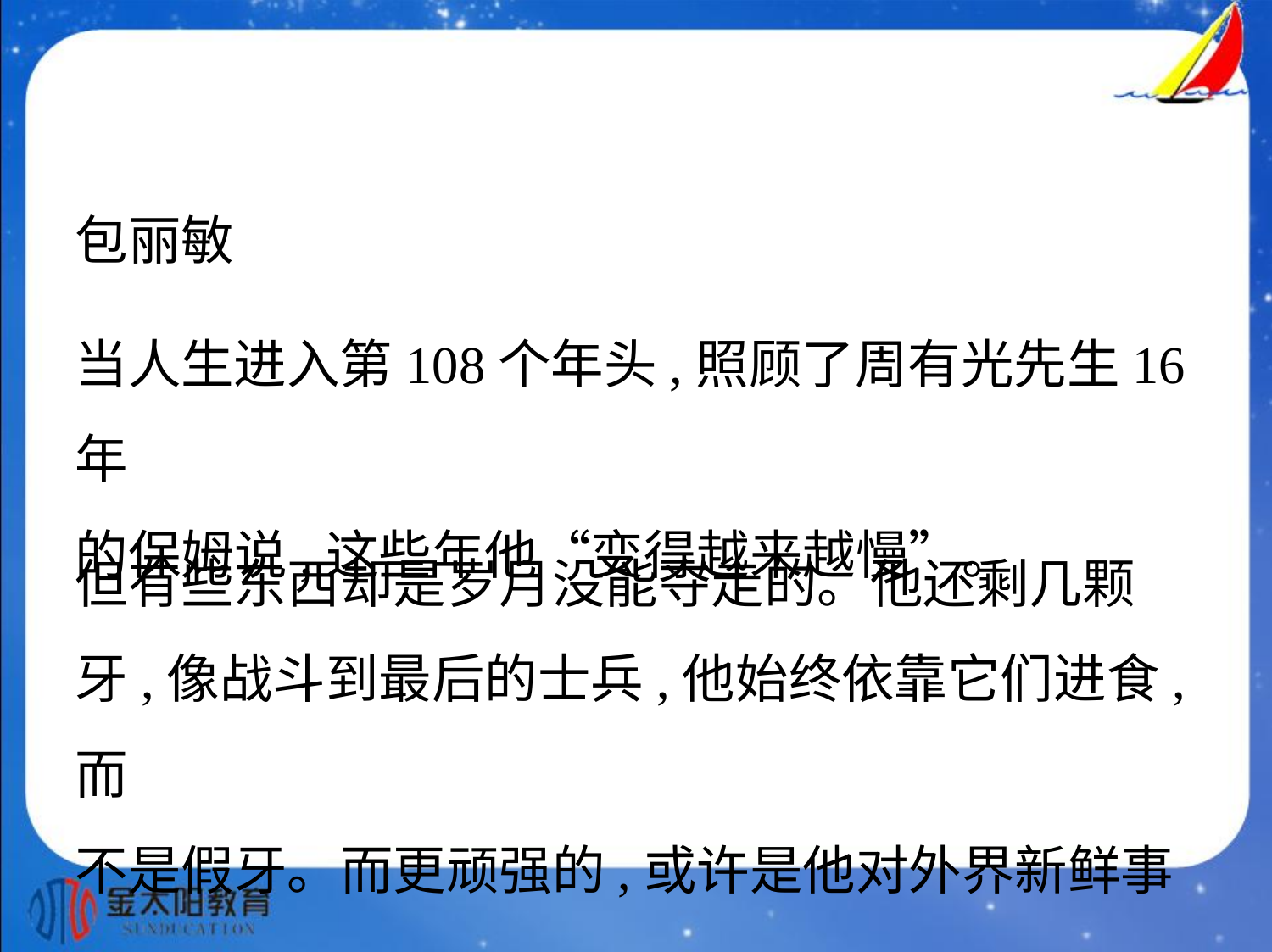

包丽敏
当人生进入第108个年头,照顾了周有光先生16年
的保姆说,这些年他“变得越来越慢”。
但有些东西却是岁月没能夺走的。他还剩几颗
牙,像战斗到最后的士兵,他始终依靠它们进食,而
不是假牙。而更顽强的,或许是他对外界新鲜事